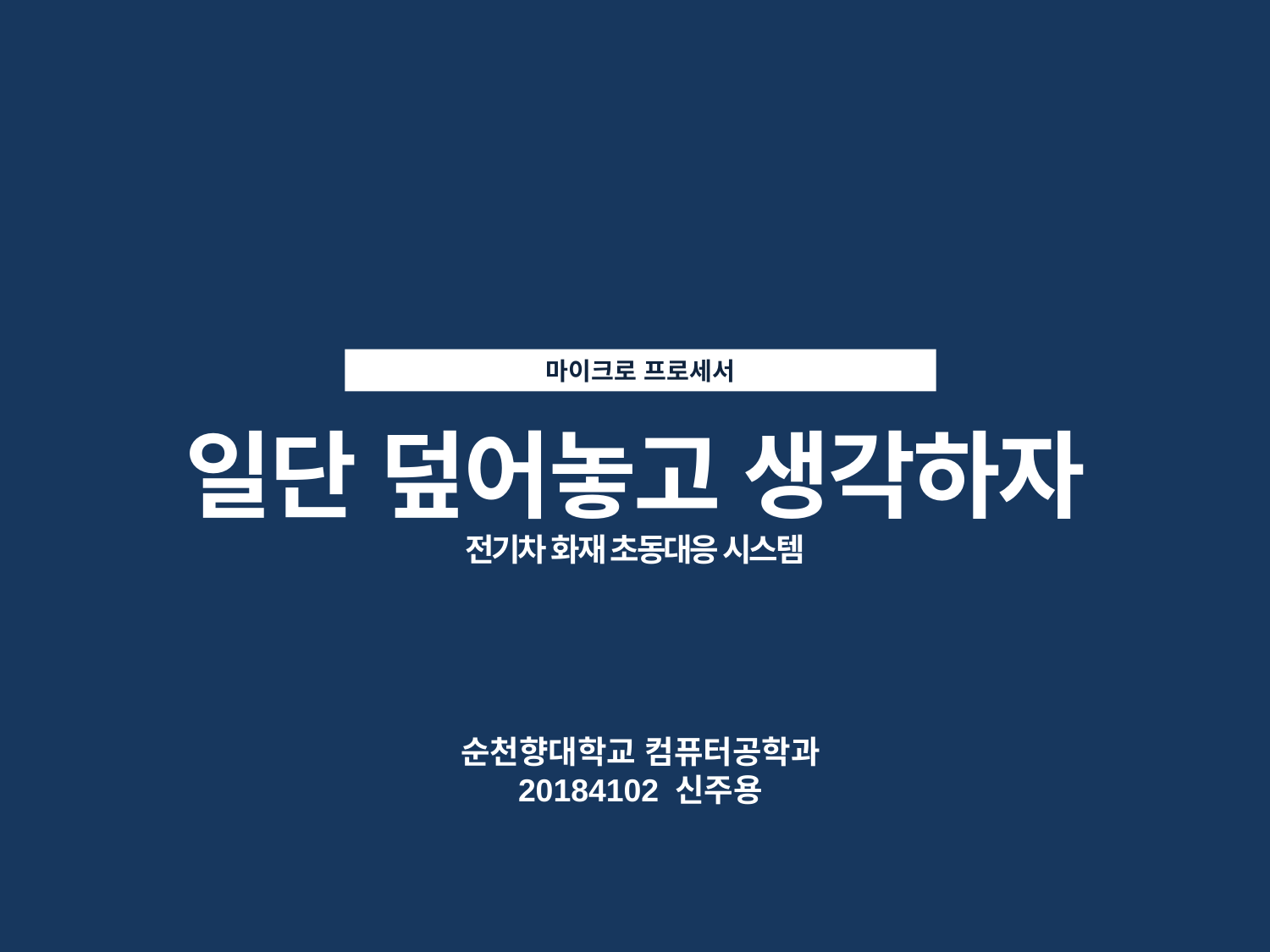

마이크로 프로세서
일단 덮어놓고 생각하자
전기차 화재 초동대응 시스템
순천향대학교 컴퓨터공학과
20184102 신주용